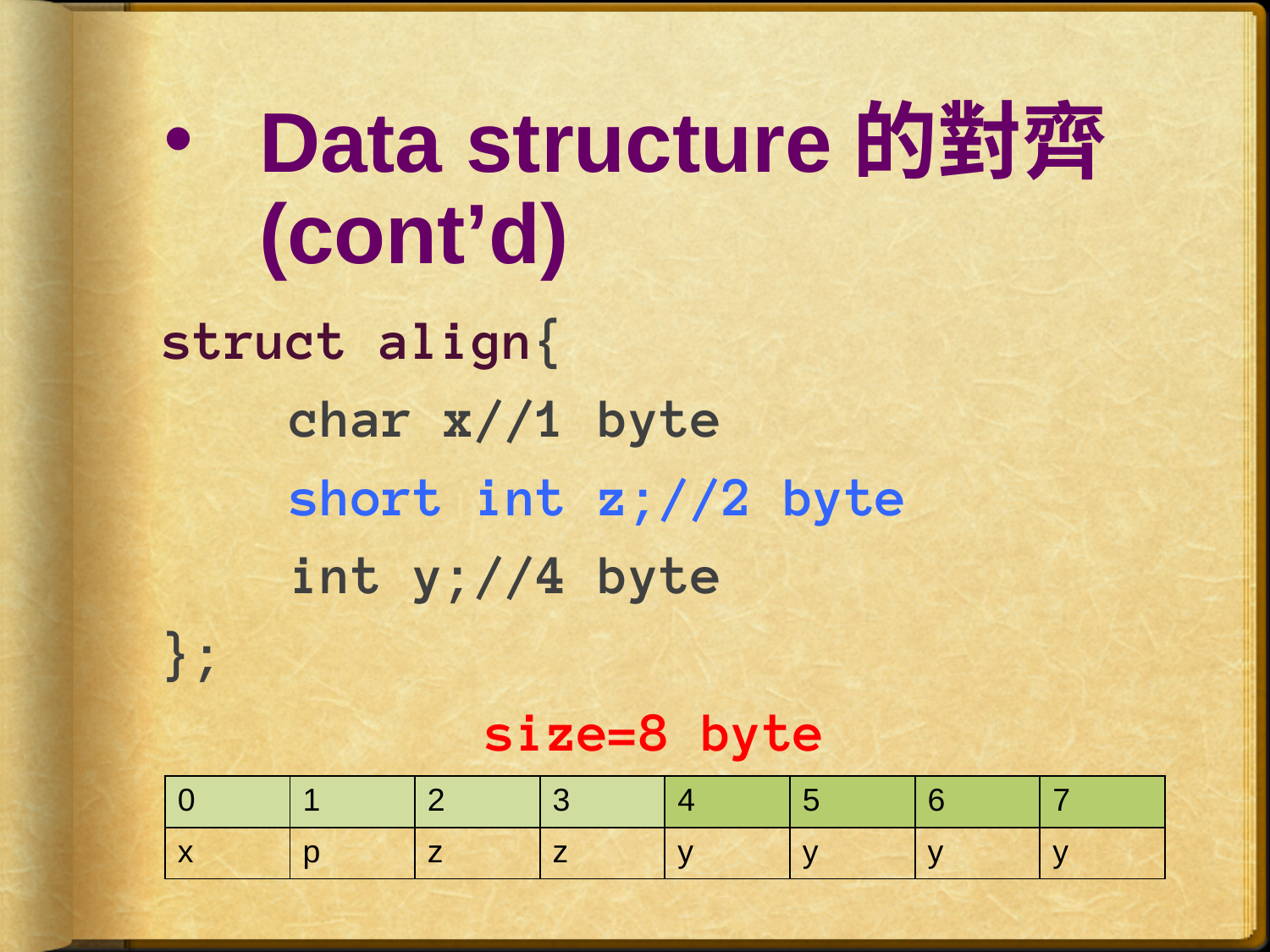

# Data structure的對齊(cont’d)
struct align{
	char x//1 byte
	short int z;//2 byte
	int y;//4 byte
};
size=8 byte

| 0 | 1 | 2 | 3 | 4 | 5 | 6 | 7 |
| --- | --- | --- | --- | --- | --- | --- | --- |
| x | p | z | z | y | y | y | y |